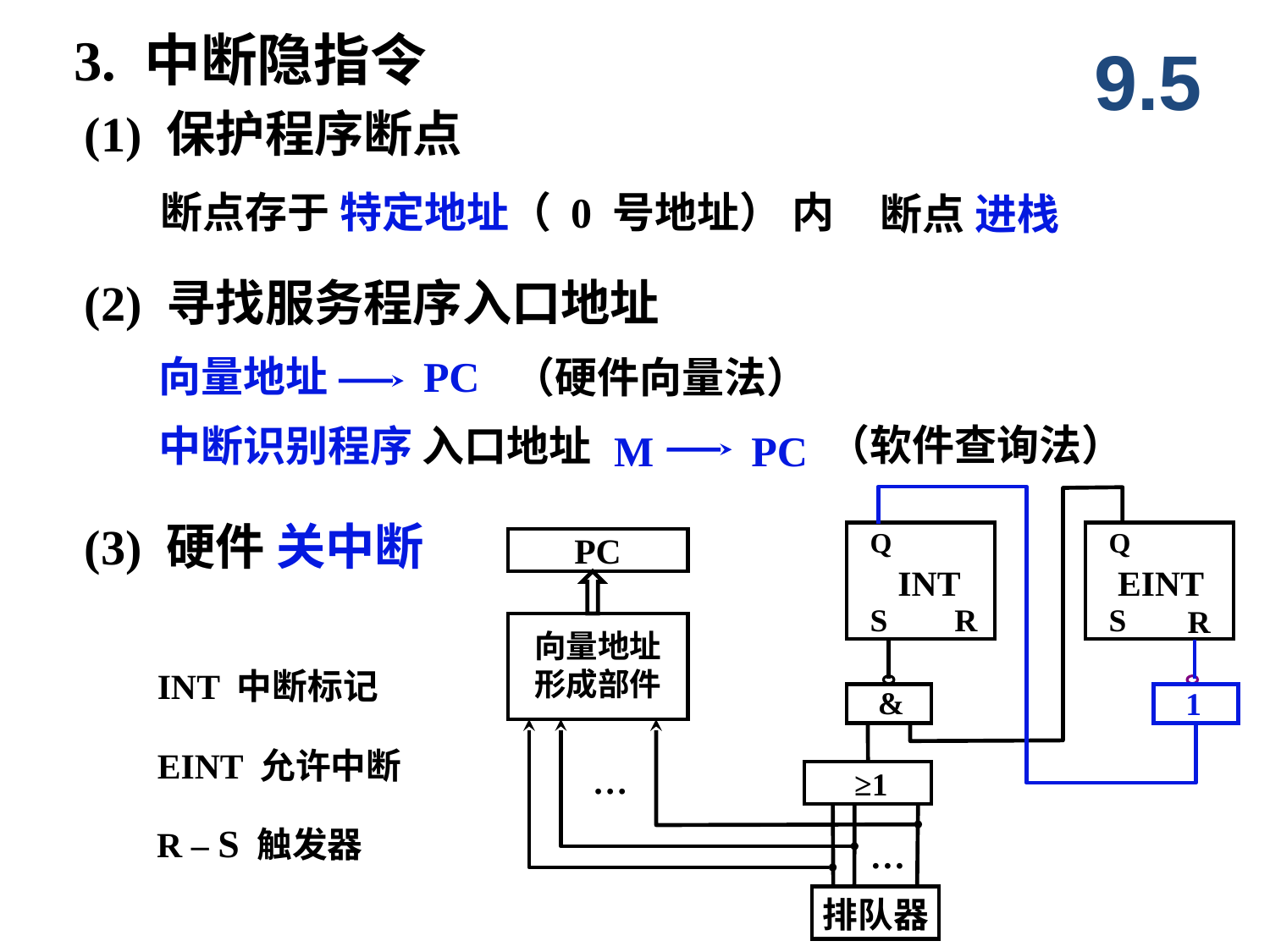

3. 中断隐指令
9.5
(1) 保护程序断点
断点存于 特定地址（ 0 号地址） 内
断点 进栈
(2) 寻找服务程序入口地址
向量地址
PC

（硬件向量法）
中断识别程序 入口地址
M
PC

（软件查询法）

(3) 硬件 关中断
Q

INT
S
R
Q

EINT
S
R
PC

向量地址
形成部件

INT 中断标记

 &

 1

…

EINT 允许中断
≥1

…
R – S 触发器

6
排队器